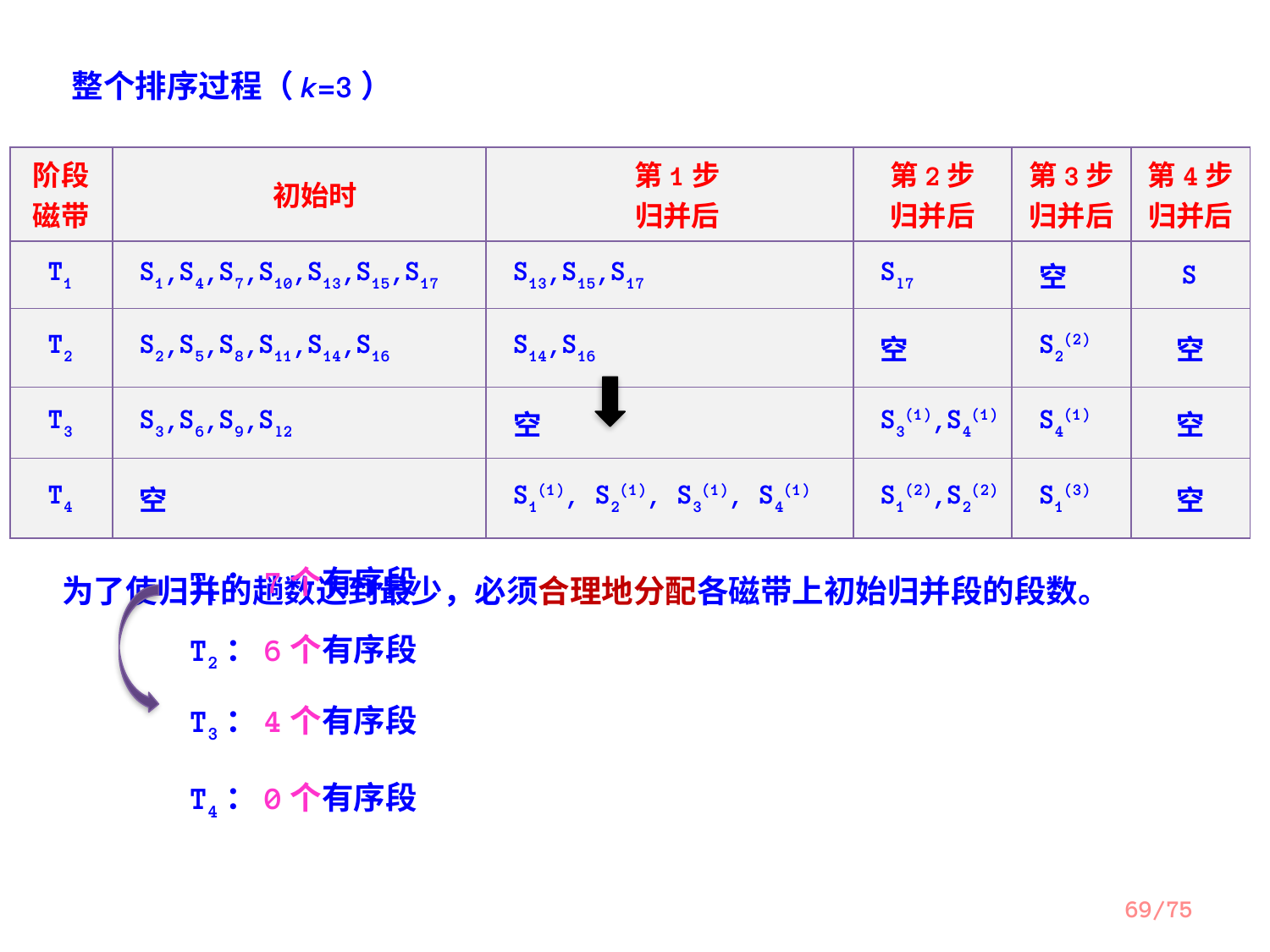

整个排序过程（k=3）
| 阶段 磁带 | 初始时 | 第1步 归并后 | 第2步 归并后 | 第3步 归并后 | 第4步 归并后 |
| --- | --- | --- | --- | --- | --- |
| T1 | S1,S4,S7,S10,S13,S15,S17 | S13,S15,S17 | Sl7 | 空 | S |
| T2 | S2,S5,S8,S11,S14,S16 | S14,S16 | 空 | S2(2) | 空 |
| T3 | S3,S6,S9,Sl2 | 空 | S3(1),S4(1) | S4(1) | 空 |
| T4 | 空 | S1(1), S2(1), S3(1), S4(1) | S1(2),S2(2) | S1(3) | 空 |

为了使归并的趟数达到最少，必须合理地分配各磁带上初始归并段的段数。
T1：7个有序段
T2：6个有序段
T3：4个有序段
T4：0个有序段

69/75